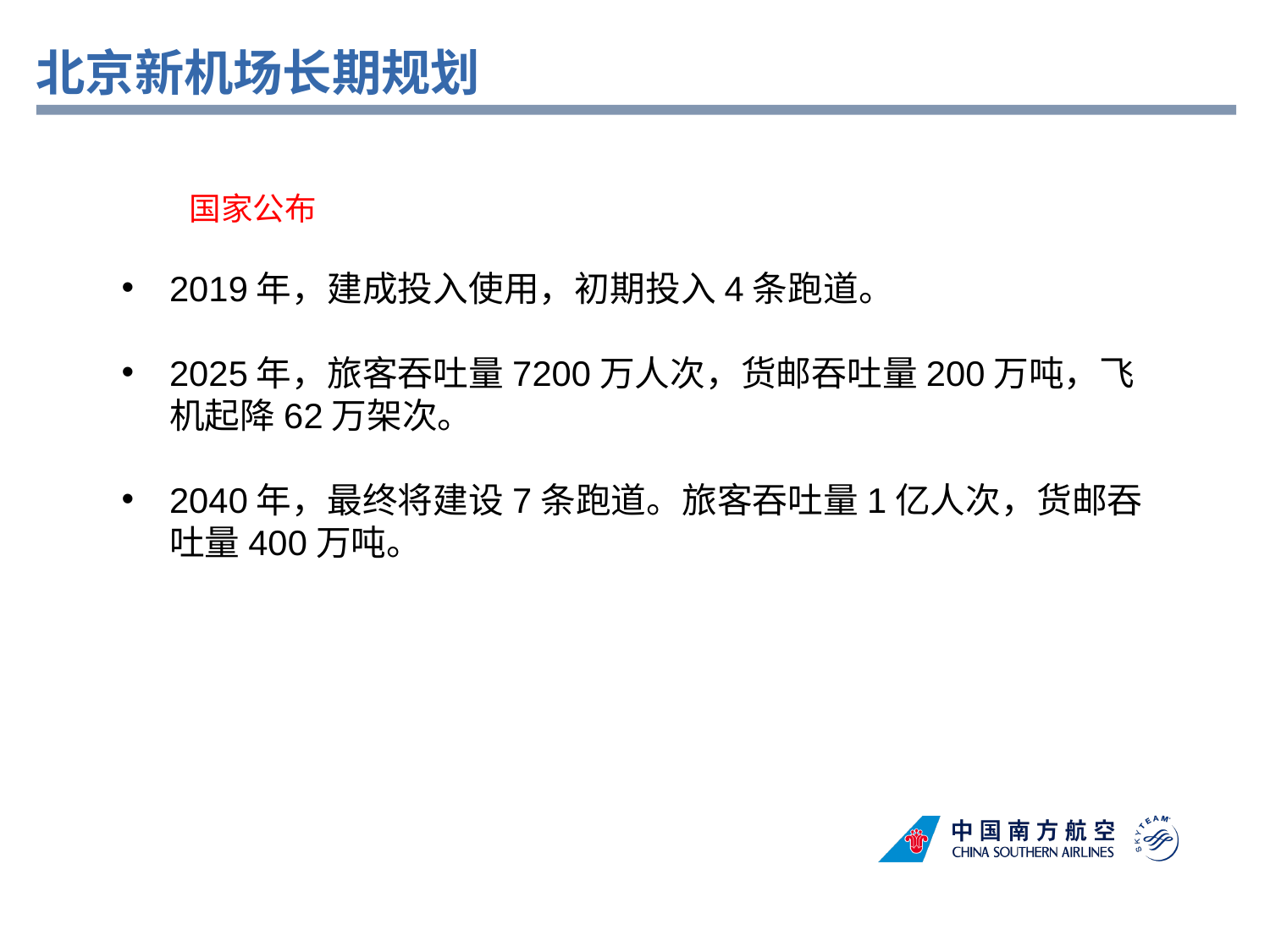

北京新机场长期规划

国家公布
2019年，建成投入使用，初期投入4条跑道。

2025年，旅客吞吐量7200万人次，货邮吞吐量200万吨，飞机起降62万架次。

2040年，最终将建设7条跑道。旅客吞吐量1亿人次，货邮吞吐量400万吨。